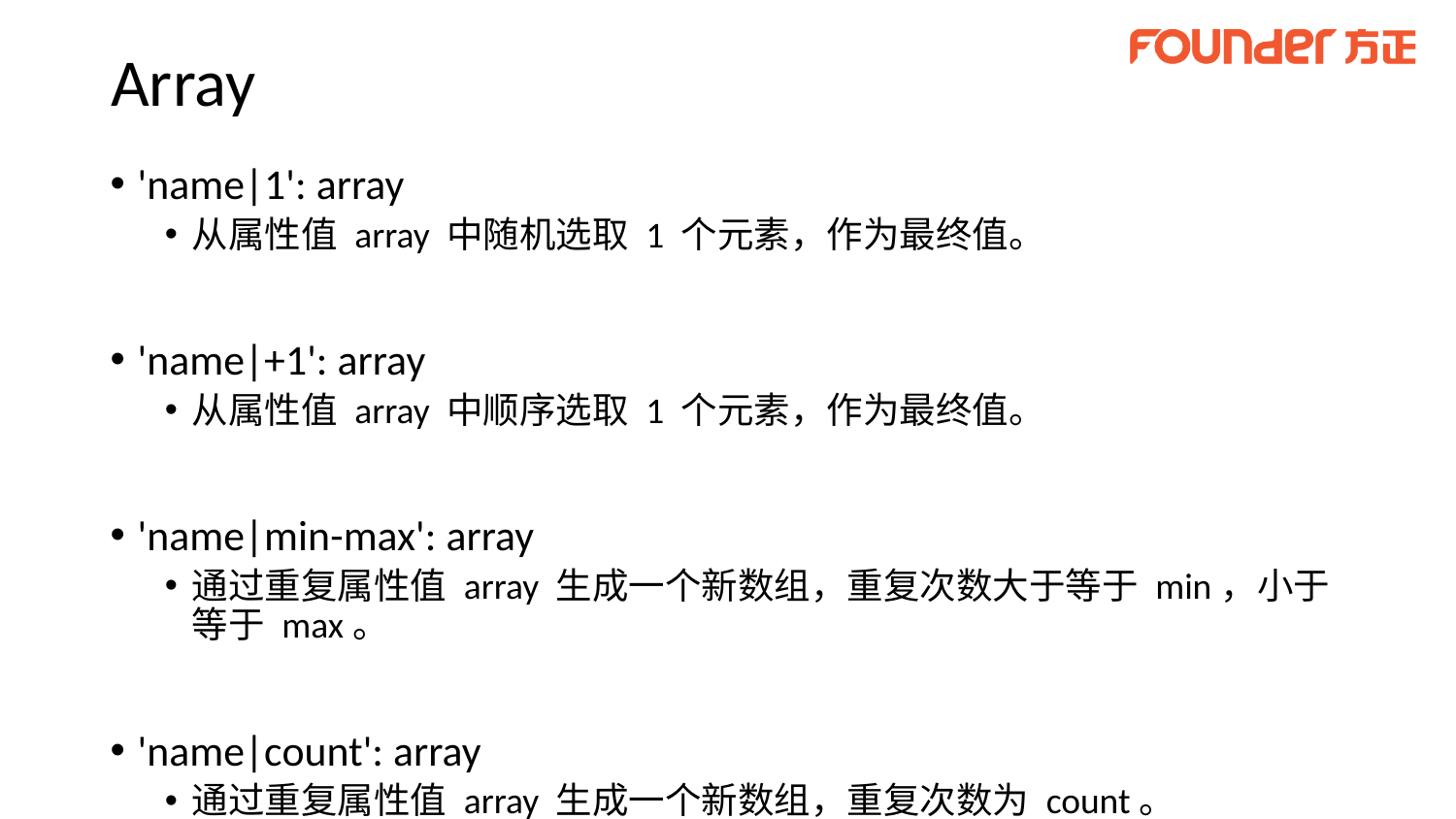

# Array
'name|1': array
从属性值 array 中随机选取 1 个元素，作为最终值。

'name|+1': array
从属性值 array 中顺序选取 1 个元素，作为最终值。

'name|min-max': array
通过重复属性值 array 生成一个新数组，重复次数大于等于 min，小于等于 max。

'name|count': array
通过重复属性值 array 生成一个新数组，重复次数为 count。